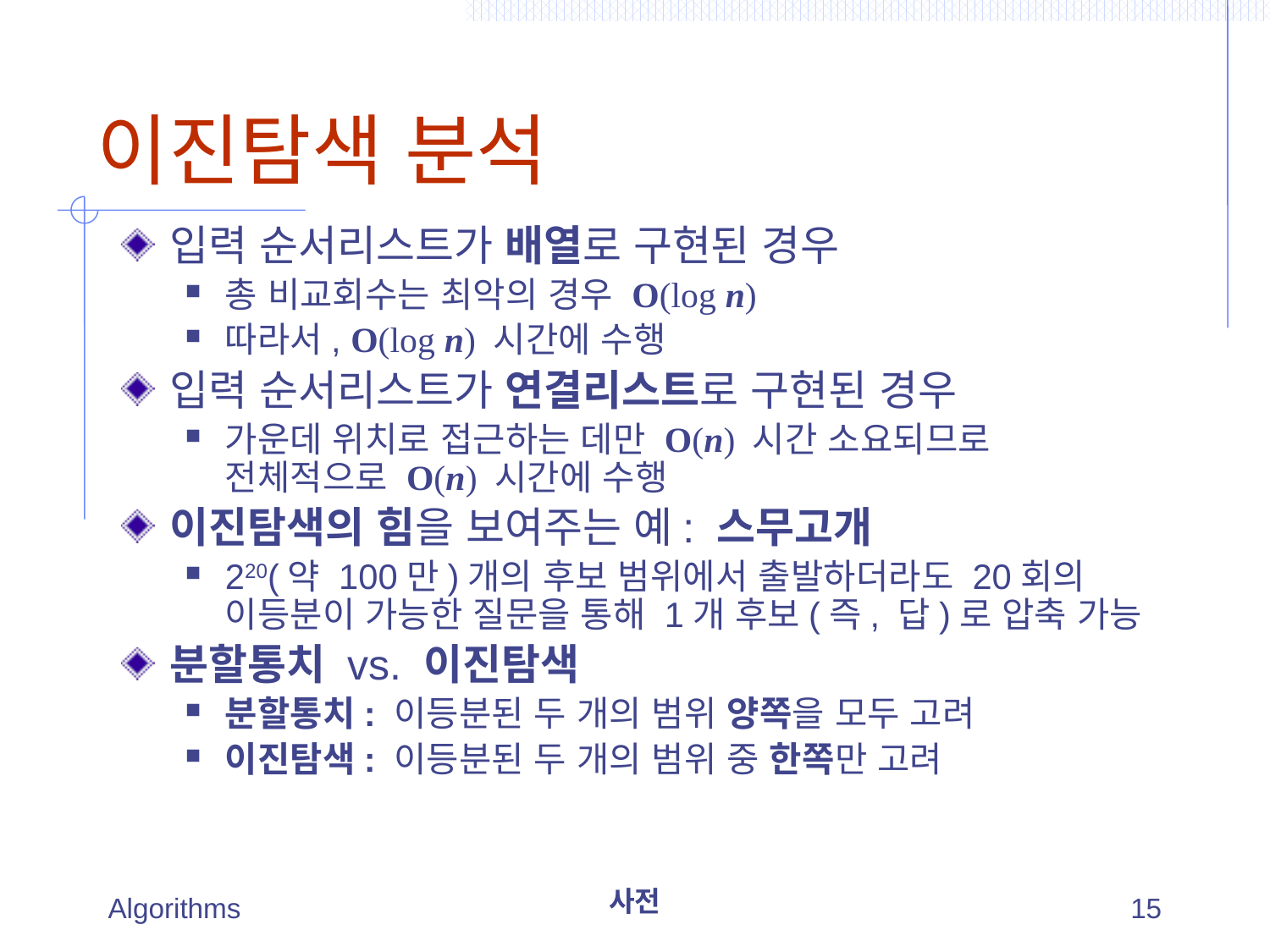

# 이진탐색 분석
입력 순서리스트가 배열로 구현된 경우
총 비교회수는 최악의 경우 O(log n)
따라서, O(log n) 시간에 수행
입력 순서리스트가 연결리스트로 구현된 경우
가운데 위치로 접근하는 데만 O(n) 시간 소요되므로 전체적으로 O(n) 시간에 수행
이진탐색의 힘을 보여주는 예: 스무고개
220(약 100만)개의 후보 범위에서 출발하더라도 20회의 이등분이 가능한 질문을 통해 1개 후보(즉, 답)로 압축 가능
분할통치 vs. 이진탐색
분할통치: 이등분된 두 개의 범위 양쪽을 모두 고려
이진탐색: 이등분된 두 개의 범위 중 한쪽만 고려
Algorithms
사전
15